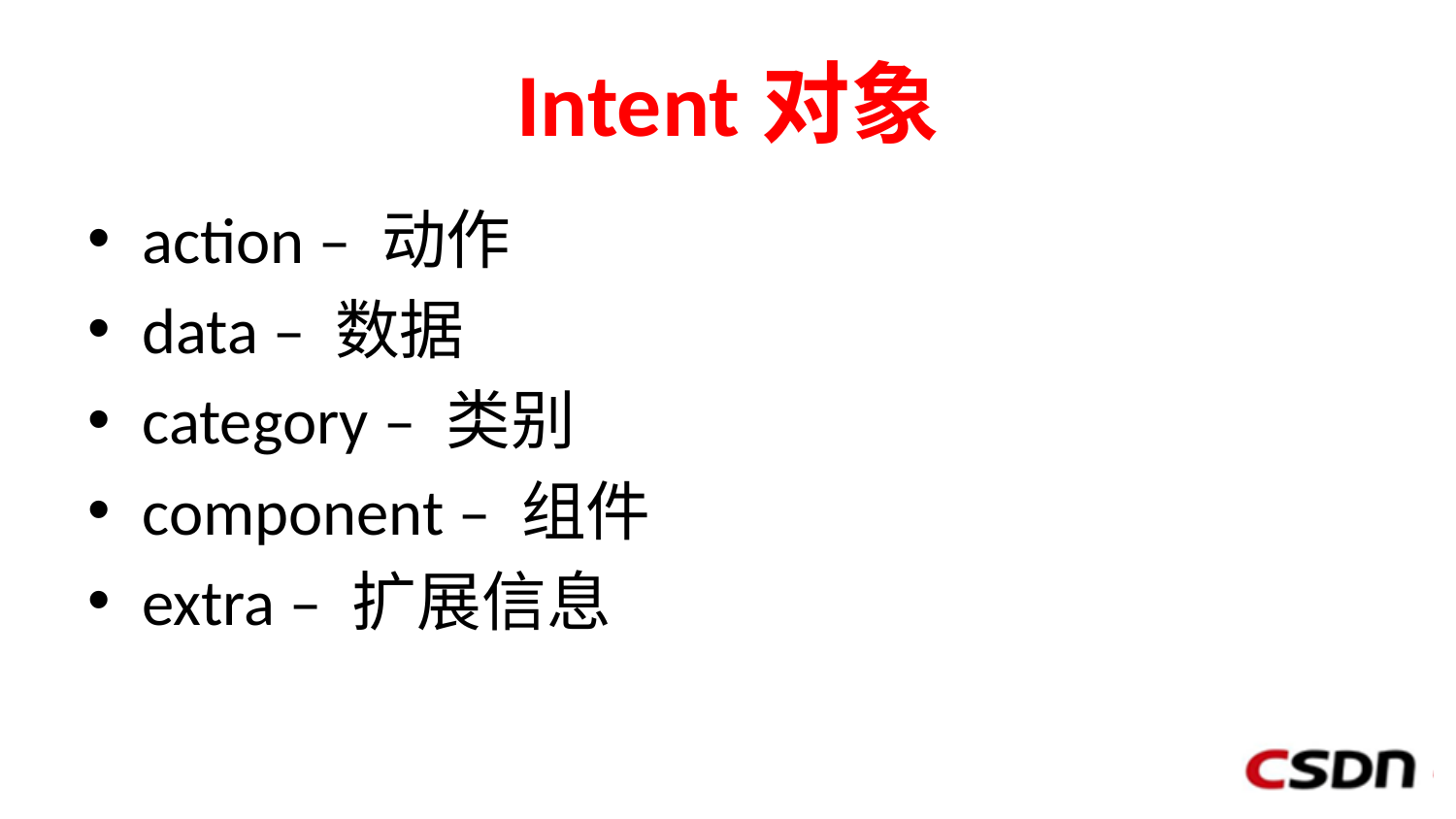

# Intent对象
action – 动作
data – 数据
category – 类别
component – 组件
extra – 扩展信息